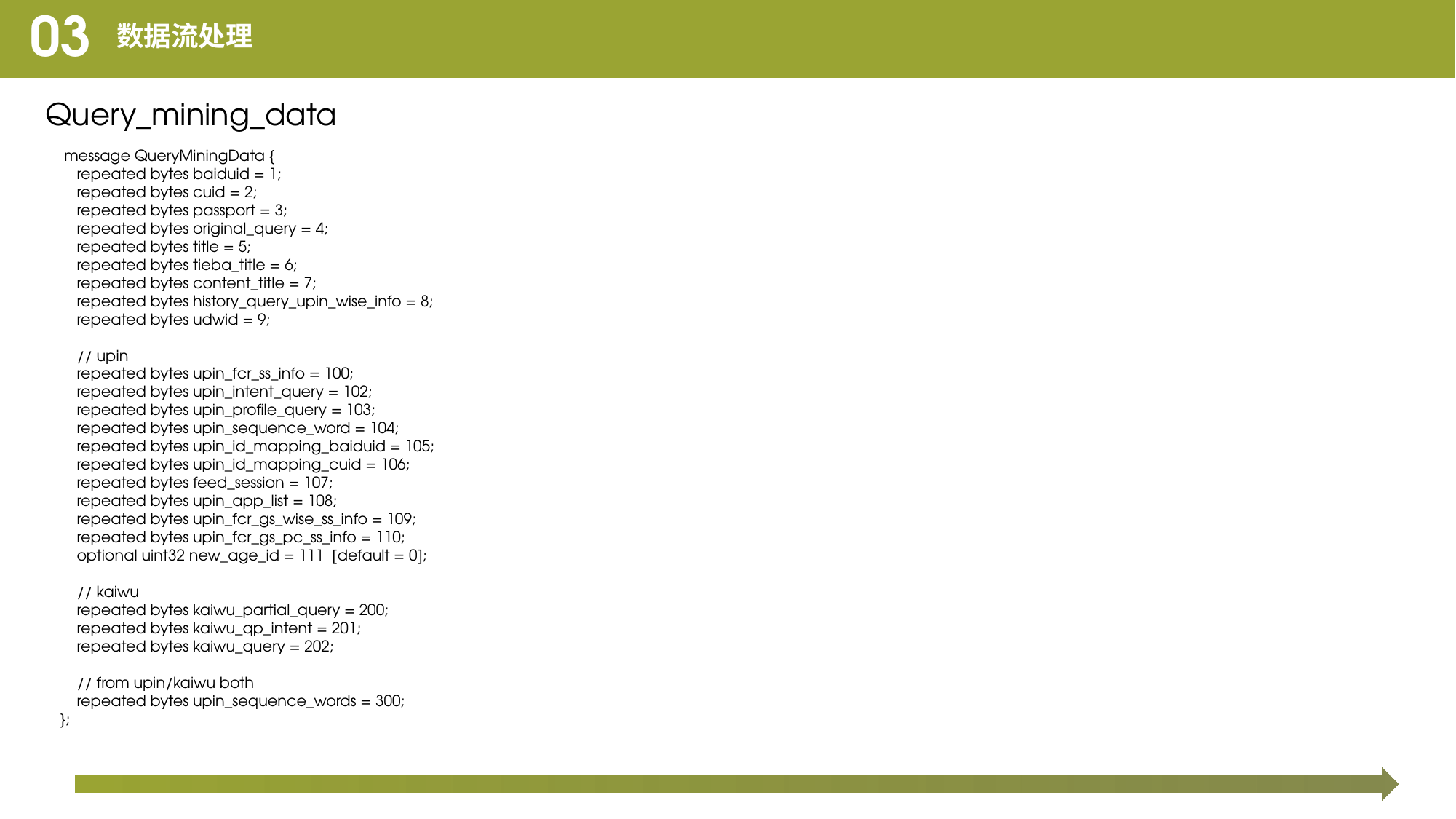

03
数据流处理
Query_mining_data
 message QueryMiningData {
    repeated bytes baiduid = 1;
    repeated bytes cuid = 2;
    repeated bytes passport = 3;
    repeated bytes original_query = 4;
    repeated bytes title = 5;
    repeated bytes tieba_title = 6;
    repeated bytes content_title = 7;
    repeated bytes history_query_upin_wise_info = 8;
    repeated bytes udwid = 9;

    // upin
    repeated bytes upin_fcr_ss_info = 100;
    repeated bytes upin_intent_query = 102;
    repeated bytes upin_profile_query = 103;
    repeated bytes upin_sequence_word = 104;
    repeated bytes upin_id_mapping_baiduid = 105;
    repeated bytes upin_id_mapping_cuid = 106;
    repeated bytes feed_session = 107;
    repeated bytes upin_app_list = 108;
    repeated bytes upin_fcr_gs_wise_ss_info = 109;
    repeated bytes upin_fcr_gs_pc_ss_info = 110;
    optional uint32 new_age_id = 111  [default = 0];

    // kaiwu
    repeated bytes kaiwu_partial_query = 200;
    repeated bytes kaiwu_qp_intent = 201;
    repeated bytes kaiwu_query = 202;

    // from upin/kaiwu both
    repeated bytes upin_sequence_words = 300;
};